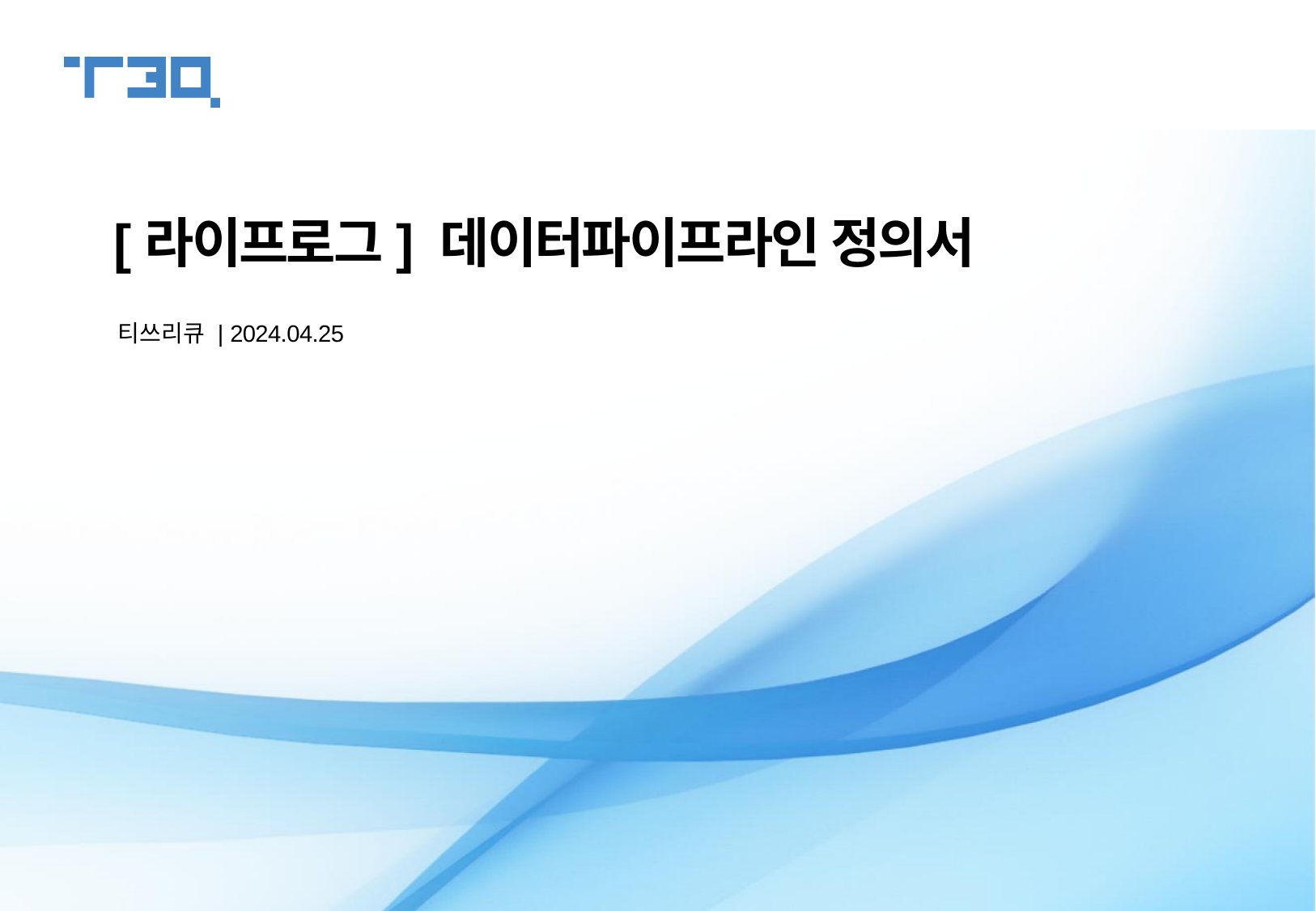

# [라이프로그] 데이터파이프라인 정의서
티쓰리큐 | 2024.04.25